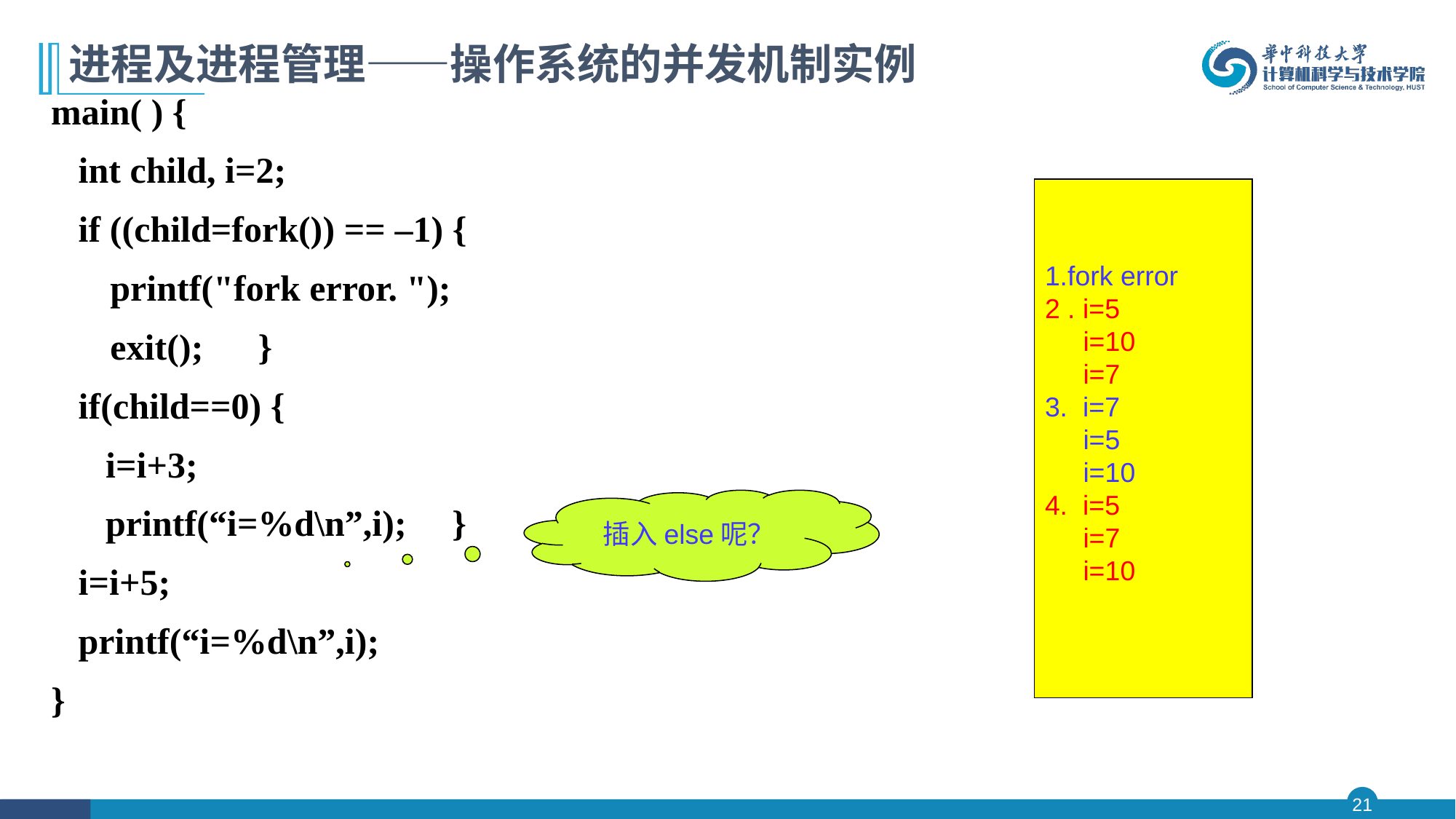

# 进程及进程管理——操作系统的并发机制实例
main( ) {
   int child, i=2;
   if ((child=fork()) == –1) {
	  printf("fork error. ");
	  exit();      }
   if(child==0) {
      i=i+3;
      printf(“i=%d\n”,i);     }
   i=i+5;
   printf(“i=%d\n”,i);
}
1.fork error
2 . i=5
     i=10
     i=7
3.  i=7
     i=5
     i=10
4.  i=5
     i=7
     i=10

插入else呢？